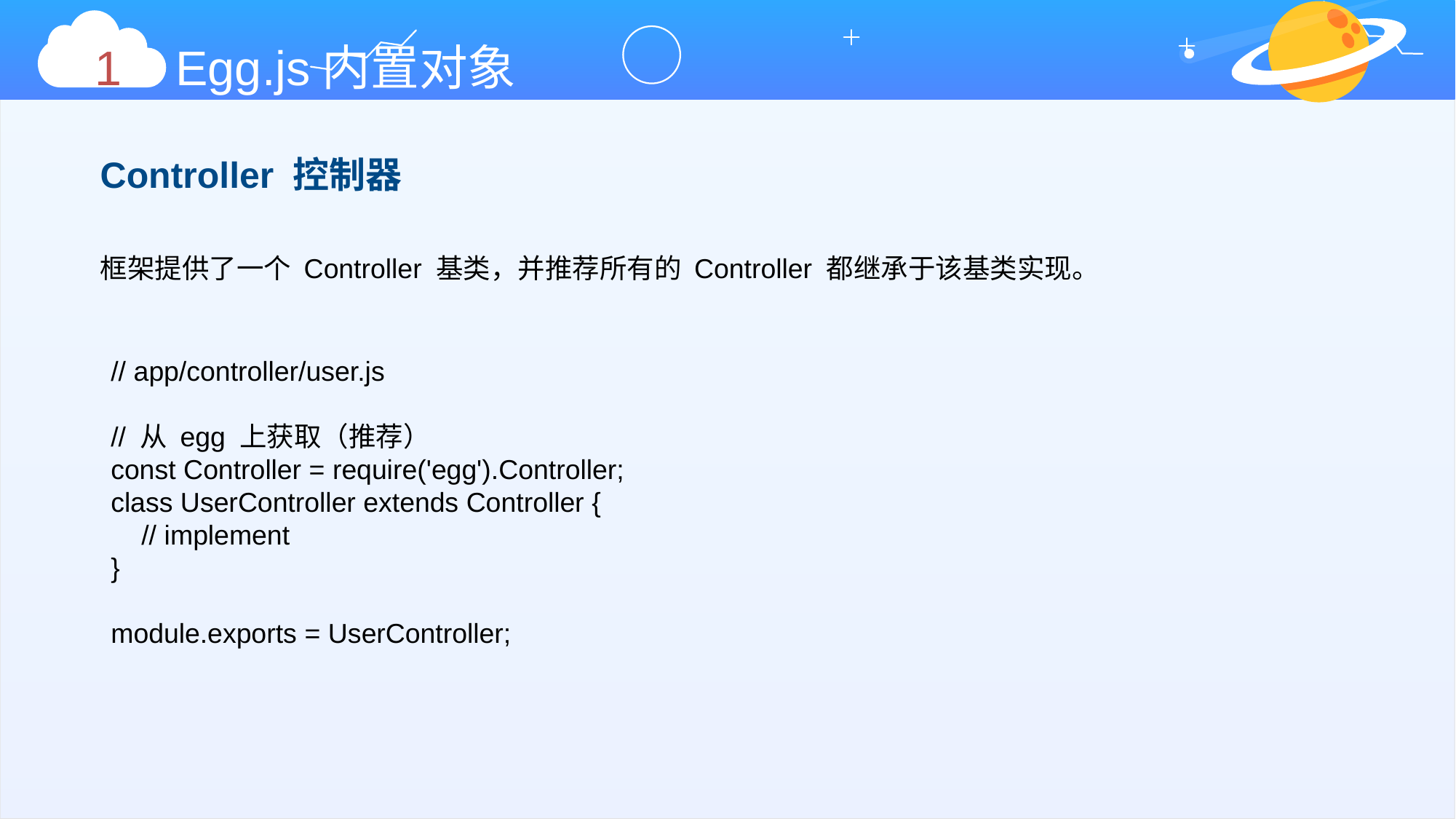

1    Egg.js内置对象
Controller 控制器
框架提供了一个 Controller 基类，并推荐所有的 Controller 都继承于该基类实现。
// app/controller/user.js

// 从 egg 上获取（推荐）
const Controller = require('egg').Controller;
class UserController extends Controller {
    // implement
}

module.exports = UserController;